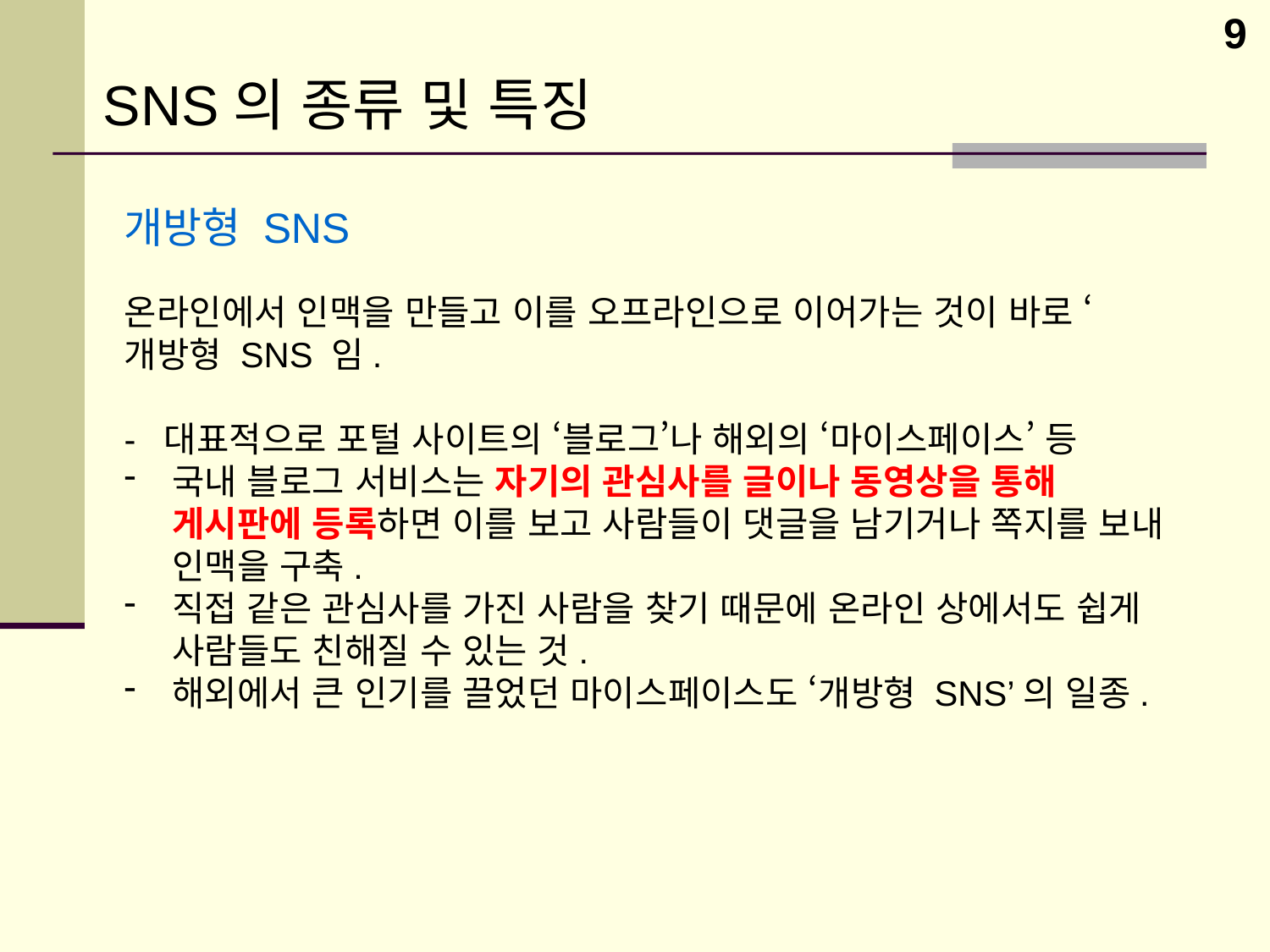

SNS의 종류 및 특징

개방형 SNS
온라인에서 인맥을 만들고 이를 오프라인으로 이어가는 것이 바로 ‘개방형 SNS 임.

-  대표적으로 포털 사이트의 ‘블로그’나 해외의 ‘마이스페이스’ 등
국내 블로그 서비스는 자기의 관심사를 글이나 동영상을 통해 게시판에 등록하면 이를 보고 사람들이 댓글을 남기거나 쪽지를 보내 인맥을 구축.
직접 같은 관심사를 가진 사람을 찾기 때문에 온라인 상에서도 쉽게 사람들도 친해질 수 있는 것.
해외에서 큰 인기를 끌었던 마이스페이스도 ‘개방형 SNS’의 일종.